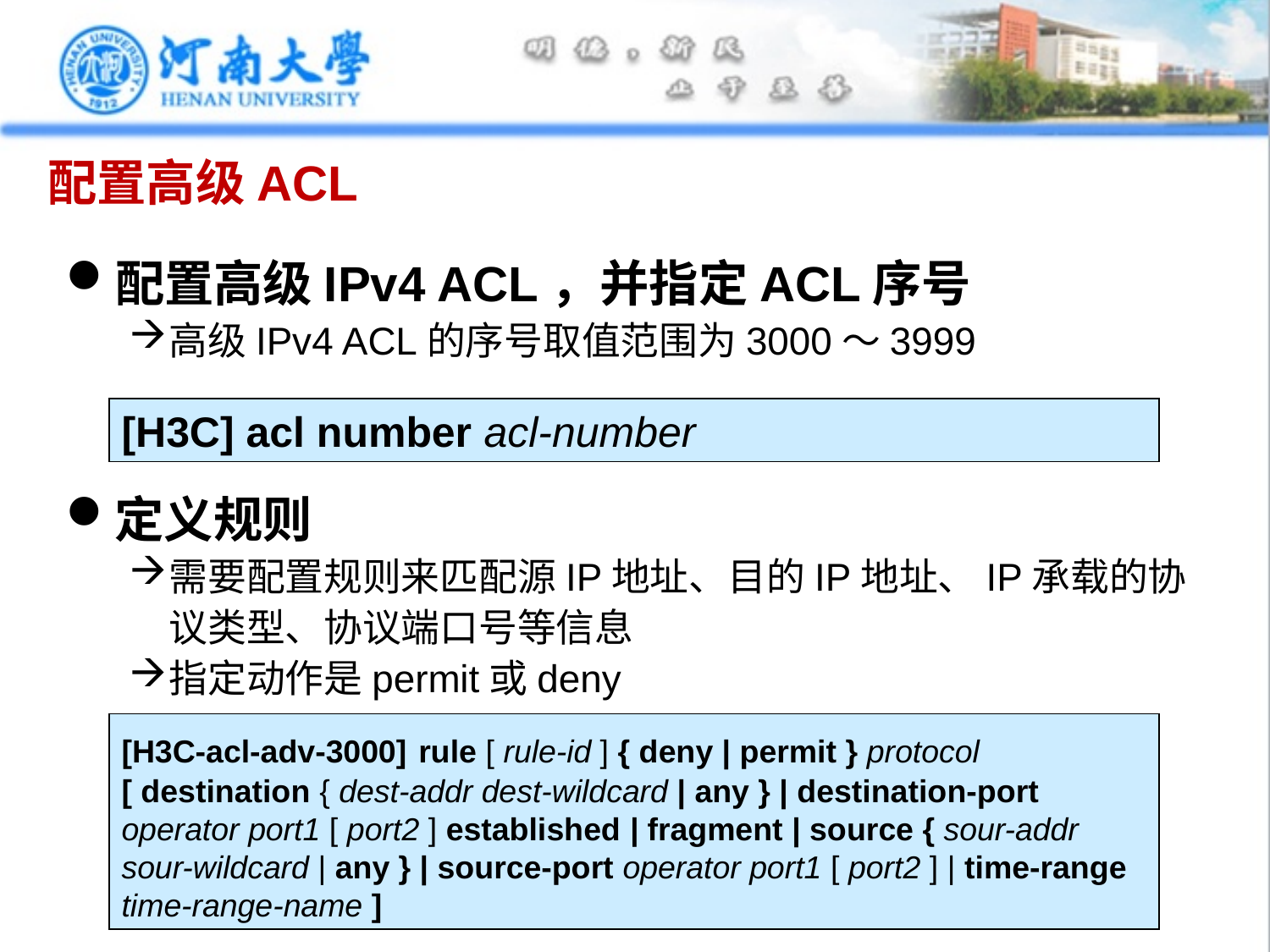

# 配置高级ACL
配置高级IPv4 ACL，并指定ACL序号
高级IPv4 ACL的序号取值范围为3000～3999
[H3C] acl number acl-number
定义规则
需要配置规则来匹配源IP地址、目的IP地址、IP承载的协议类型、协议端口号等信息
指定动作是permit或deny
[H3C-acl-adv-3000] rule [ rule-id ] { deny | permit } protocol [ destination { dest-addr dest-wildcard | any } | destination-port operator port1 [ port2 ] established | fragment | source { sour-addr sour-wildcard | any } | source-port operator port1 [ port2 ] | time-range time-range-name ]